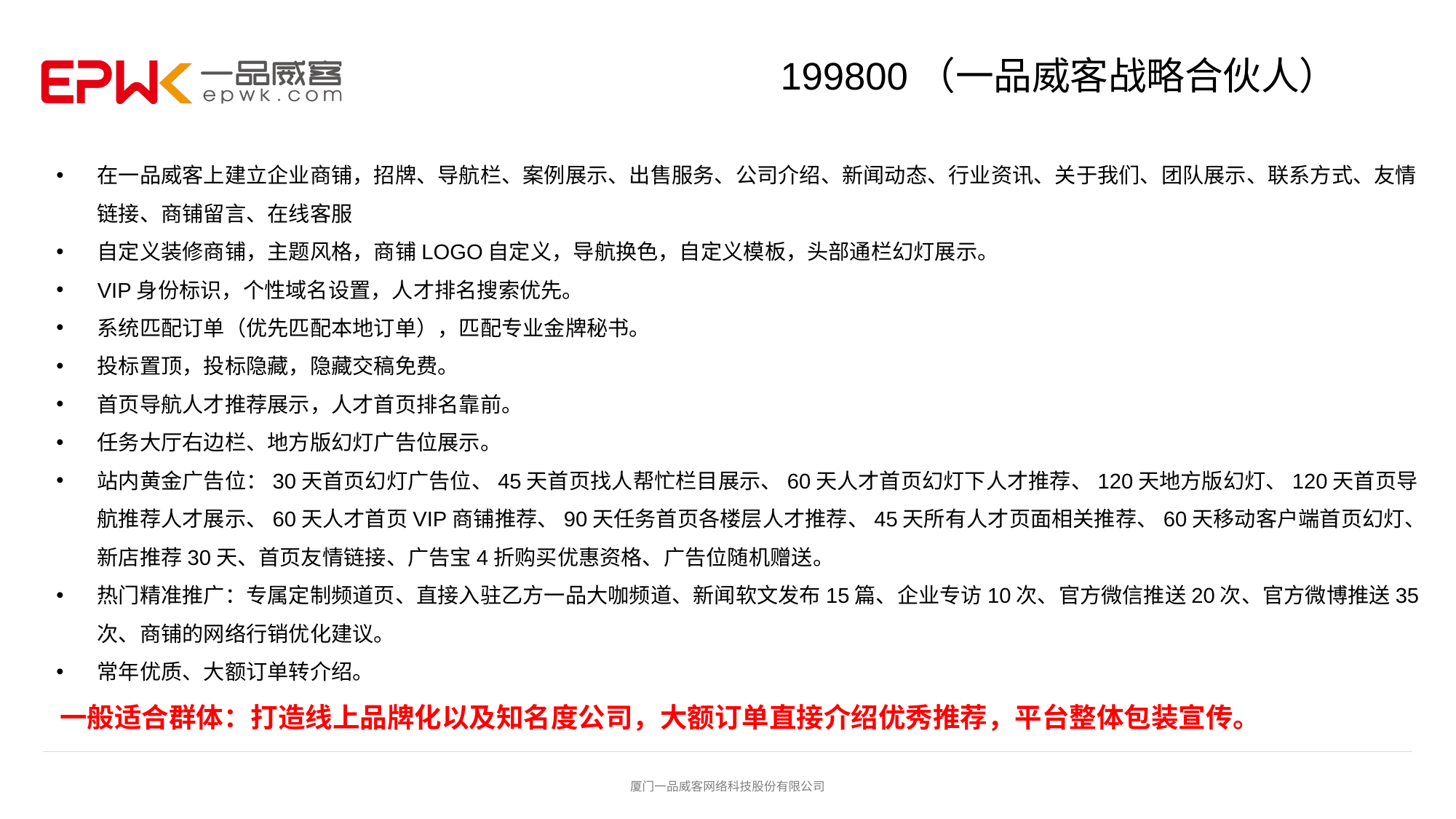

# 199800（一品威客战略合伙人）
在一品威客上建立企业商铺，招牌、导航栏、案例展示、出售服务、公司介绍、新闻动态、行业资讯、关于我们、团队展示、联系方式、友情 链接、商铺留言、在线客服
自定义装修商铺，主题风格，商铺LOGO自定义，导航换色，自定义模板，头部通栏幻灯展示。
VIP身份标识，个性域名设置，人才排名搜索优先。
系统匹配订单（优先匹配本地订单），匹配专业金牌秘书。
投标置顶，投标隐藏，隐藏交稿免费。
首页导航人才推荐展示，人才首页排名靠前。
任务大厅右边栏、地方版幻灯广告位展示。
站内黄金广告位：30天首页幻灯广告位、45天首页找人帮忙栏目展示、60天人才首页幻灯下人才推荐、120天地方版幻灯、120天首页导航推荐人才展示、60天人才首页VIP商铺推荐、90天任务首页各楼层人才推荐、45天所有人才页面相关推荐、60天移动客户端首页幻灯、新店推荐30天、首页友情链接、广告宝4折购买优惠资格、广告位随机赠送。
热门精准推广：专属定制频道页、直接入驻乙方一品大咖频道、新闻软文发布15篇、企业专访10次、官方微信推送20次、官方微博推送35次、商铺的网络行销优化建议。
常年优质、大额订单转介绍。

一般适合群体：打造线上品牌化以及知名度公司，大额订单直接介绍优秀推荐，平台整体包装宣传。
19